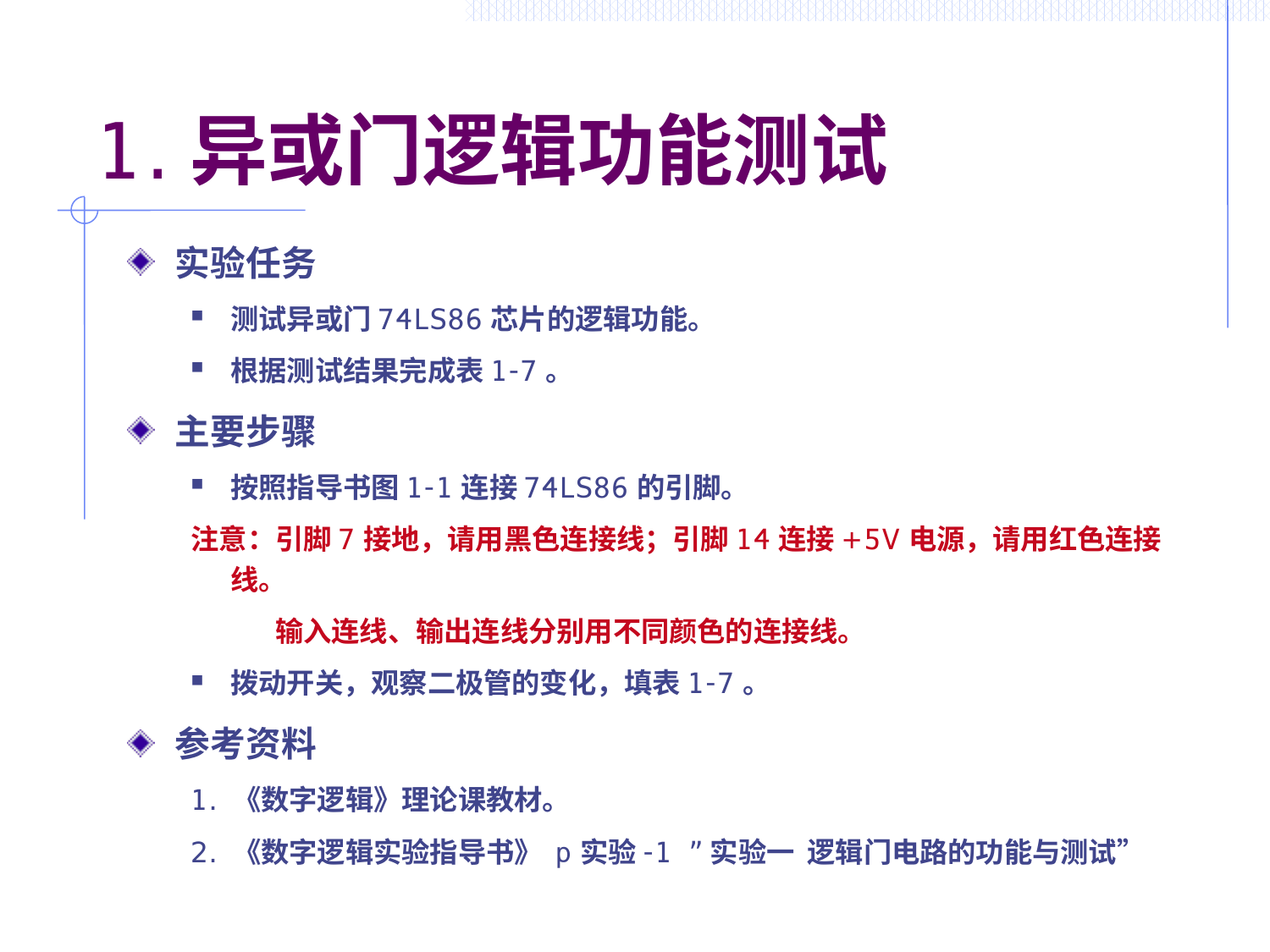

# 1.异或门逻辑功能测试
实验任务
测试异或门74LS86芯片的逻辑功能。
根据测试结果完成表1-7。
主要步骤
按照指导书图1-1连接74LS86的引脚。
注意：引脚7接地，请用黑色连接线；引脚14连接+5V电源，请用红色连接线。
　　　输入连线、输出连线分别用不同颜色的连接线。
拨动开关，观察二极管的变化，填表1-7。
参考资料
1. 《数字逻辑》理论课教材。
2. 《数字逻辑实验指导书》 p实验-1  ”实验一  逻辑门电路的功能与测试”